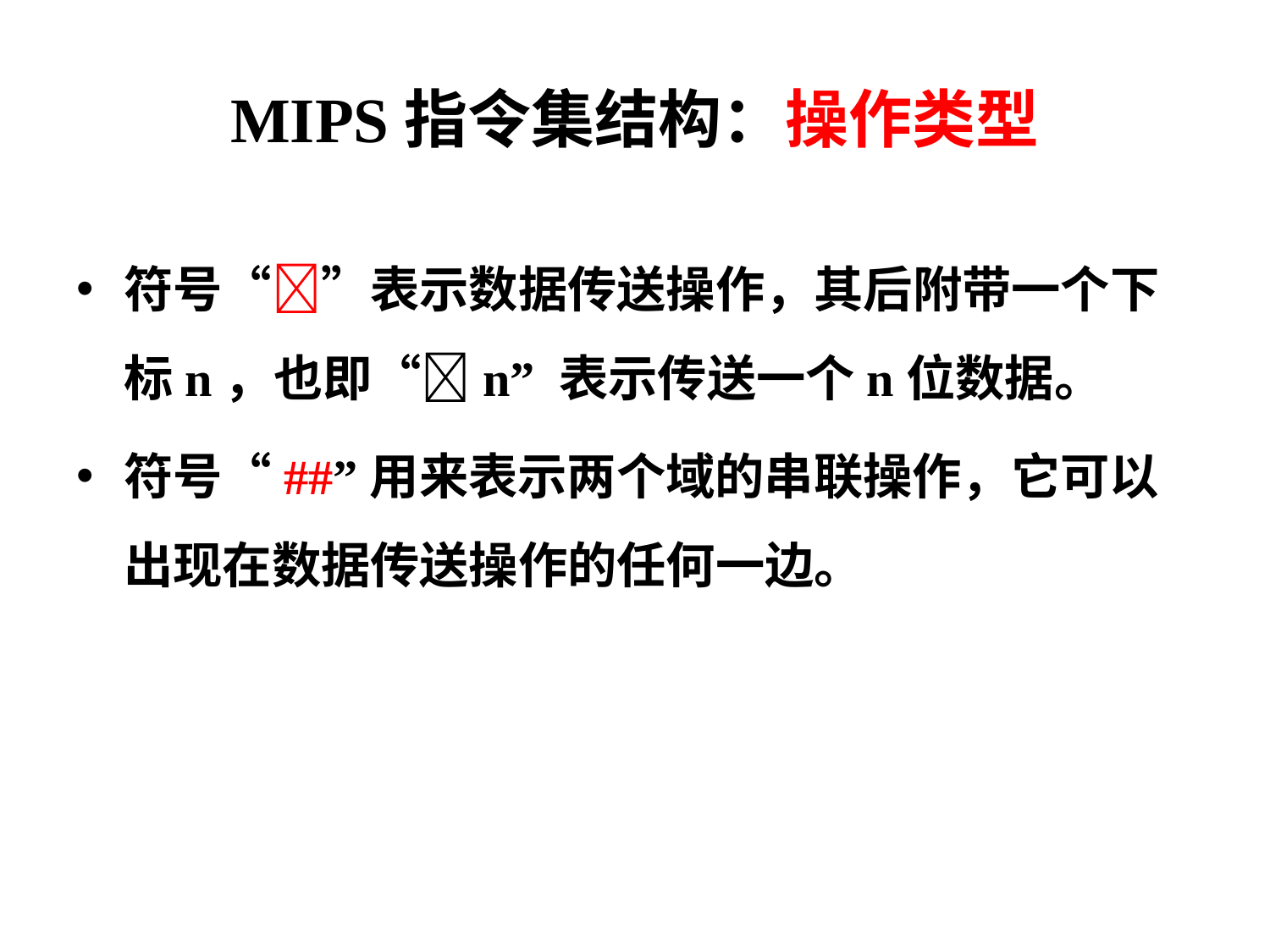

# MIPS指令集结构：操作类型
符号“←”表示数据传送操作，其后附带一个下标n，也即“←n” 表示传送一个n位数据。
符号“##”用来表示两个域的串联操作，它可以出现在数据传送操作的任何一边。